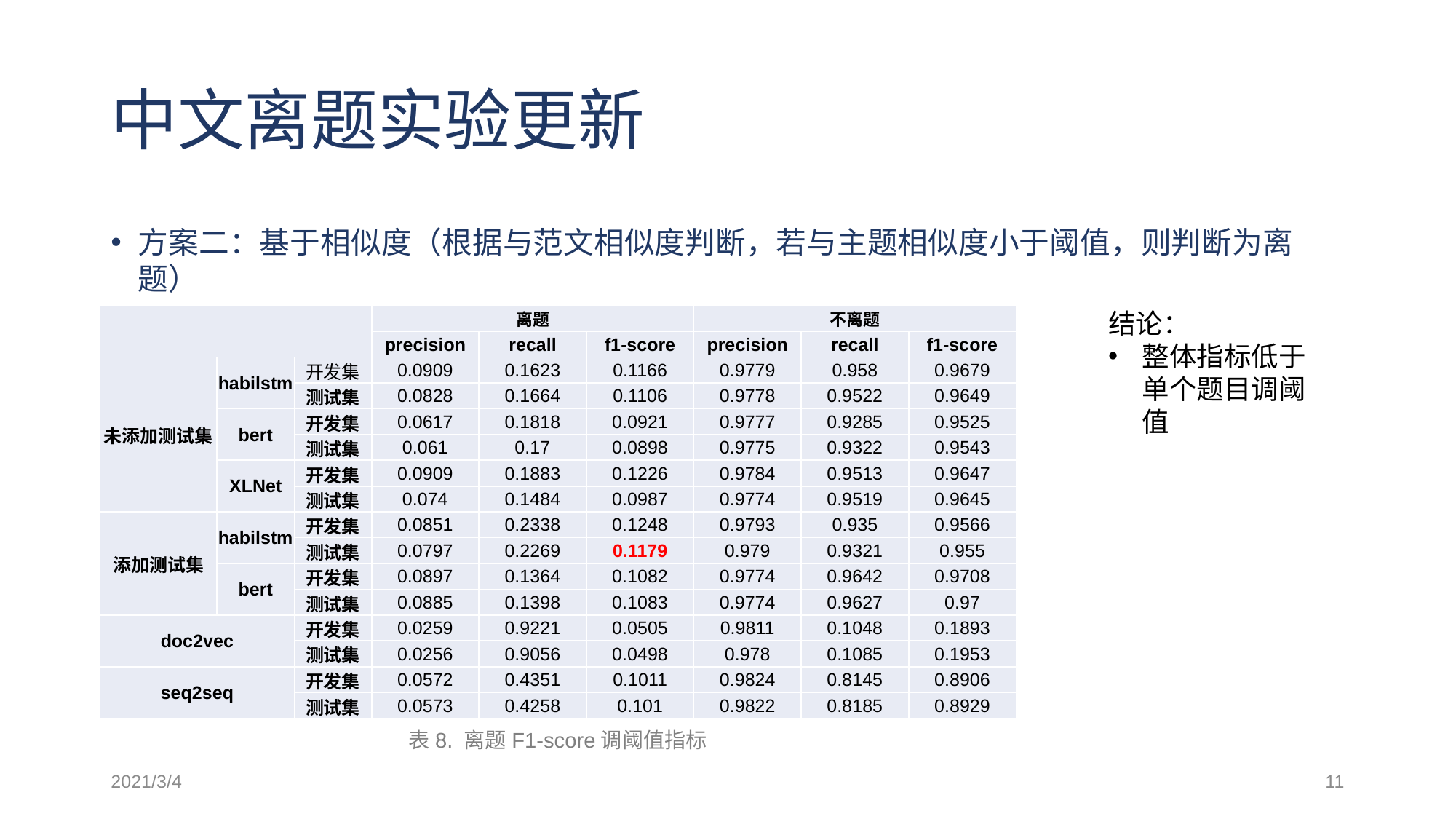

# 中文离题实验更新
方案二：基于相似度（根据与范文相似度判断，若与主题相似度小于阈值，则判断为离题）
开发集调阈值，测试集进行测试
结论：
整体指标低于单个题目调阈值
|  |  |  | 离题 |  |  | 不离题 |  |  |
| --- | --- | --- | --- | --- | --- | --- | --- | --- |
|  |  |  | precision | recall | f1-score | precision | recall | f1-score |
| 未添加测试集 | habilstm | 开发集 | 0.0909 | 0.1623 | 0.1166 | 0.9779 | 0.958 | 0.9679 |
|  |  | 测试集 | 0.0828 | 0.1664 | 0.1106 | 0.9778 | 0.9522 | 0.9649 |
|  | bert | 开发集 | 0.0617 | 0.1818 | 0.0921 | 0.9777 | 0.9285 | 0.9525 |
|  |  | 测试集 | 0.061 | 0.17 | 0.0898 | 0.9775 | 0.9322 | 0.9543 |
|  | XLNet | 开发集 | 0.0909 | 0.1883 | 0.1226 | 0.9784 | 0.9513 | 0.9647 |
|  |  | 测试集 | 0.074 | 0.1484 | 0.0987 | 0.9774 | 0.9519 | 0.9645 |
| 添加测试集 | habilstm | 开发集 | 0.0851 | 0.2338 | 0.1248 | 0.9793 | 0.935 | 0.9566 |
|  |  | 测试集 | 0.0797 | 0.2269 | 0.1179 | 0.979 | 0.9321 | 0.955 |
|  | bert | 开发集 | 0.0897 | 0.1364 | 0.1082 | 0.9774 | 0.9642 | 0.9708 |
|  |  | 测试集 | 0.0885 | 0.1398 | 0.1083 | 0.9774 | 0.9627 | 0.97 |
| doc2vec |  | 开发集 | 0.0259 | 0.9221 | 0.0505 | 0.9811 | 0.1048 | 0.1893 |
|  |  | 测试集 | 0.0256 | 0.9056 | 0.0498 | 0.978 | 0.1085 | 0.1953 |
| seq2seq |  | 开发集 | 0.0572 | 0.4351 | 0.1011 | 0.9824 | 0.8145 | 0.8906 |
|  |  | 测试集 | 0.0573 | 0.4258 | 0.101 | 0.9822 | 0.8185 | 0.8929 |
表8. 离题F1-score调阈值指标
2021/3/4
11